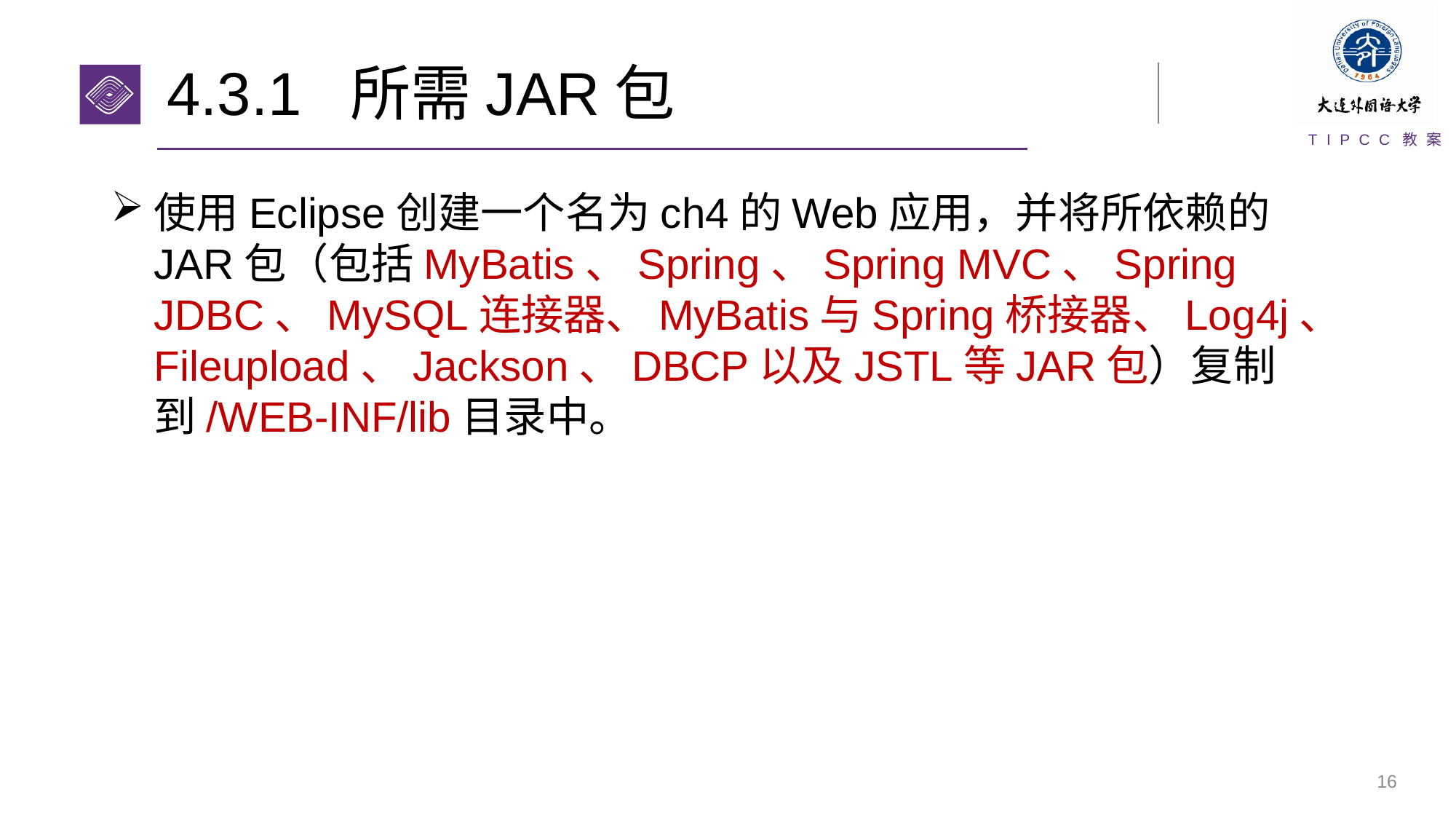

# 4.3.1  所需JAR包
使用Eclipse创建一个名为ch4的Web应用，并将所依赖的JAR包（包括MyBatis、Spring、Spring MVC、Spring JDBC、MySQL连接器、MyBatis与Spring桥接器、Log4j、Fileupload、Jackson、DBCP以及JSTL等JAR包）复制到/WEB-INF/lib目录中。
16